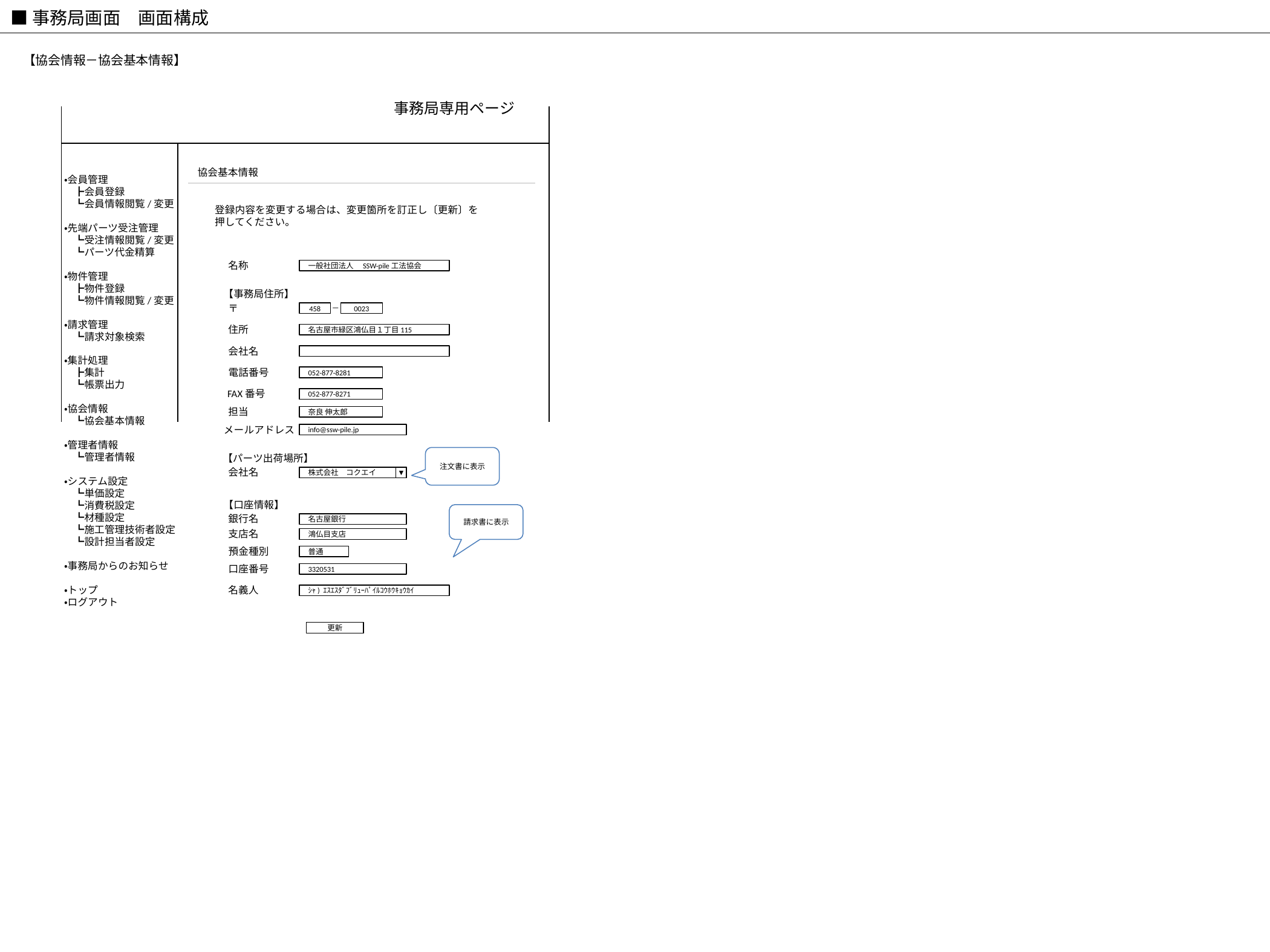

■事務局画面　画面構成
【協会情報－協会基本情報】
事務局専用ページ
協会基本情報
・会員管理
　┣会員登録
　┗会員情報閲覧/変更

・先端パーツ受注管理
　┗受注情報閲覧/変更
　┗パーツ代金精算

・物件管理
　┣物件登録
　┗物件情報閲覧/変更

・請求管理
　┗請求対象検索

・集計処理
　┣集計
　┗帳票出力

・協会情報
　┗協会基本情報

・管理者情報
　┗管理者情報

・システム設定
　┗単価設定
　┗消費税設定
　┗材種設定
　┗施工管理技術者設定
　┗設計担当者設定

・事務局からのお知らせ

・トップ
・ログアウト
登録内容を変更する場合は、変更箇所を訂正し〔更新〕を
押してください。
名称
一般社団法人　SSW-pile工法協会
【事務局住所】
〒
－
458
0023
住所
名古屋市緑区鴻仏目１丁目115
会社名

電話番号
052-877-8281
FAX番号
052-877-8271
担当
奈良 伸太郎
メールアドレス
info@ssw-pile.jp
【パーツ出荷場所】
注文書に表示
会社名
株式会社　コクエイ
▼
【口座情報】
請求書に表示
銀行名
名古屋銀行
支店名
鴻仏目支店
預金種別
普通
口座番号
3320531
名義人
ｼｬ) ｴｽｴｽﾀﾞﾌﾞﾘｭｰﾊﾟｲﾙｺｳﾎｳｷｮｳｶｲ
更新